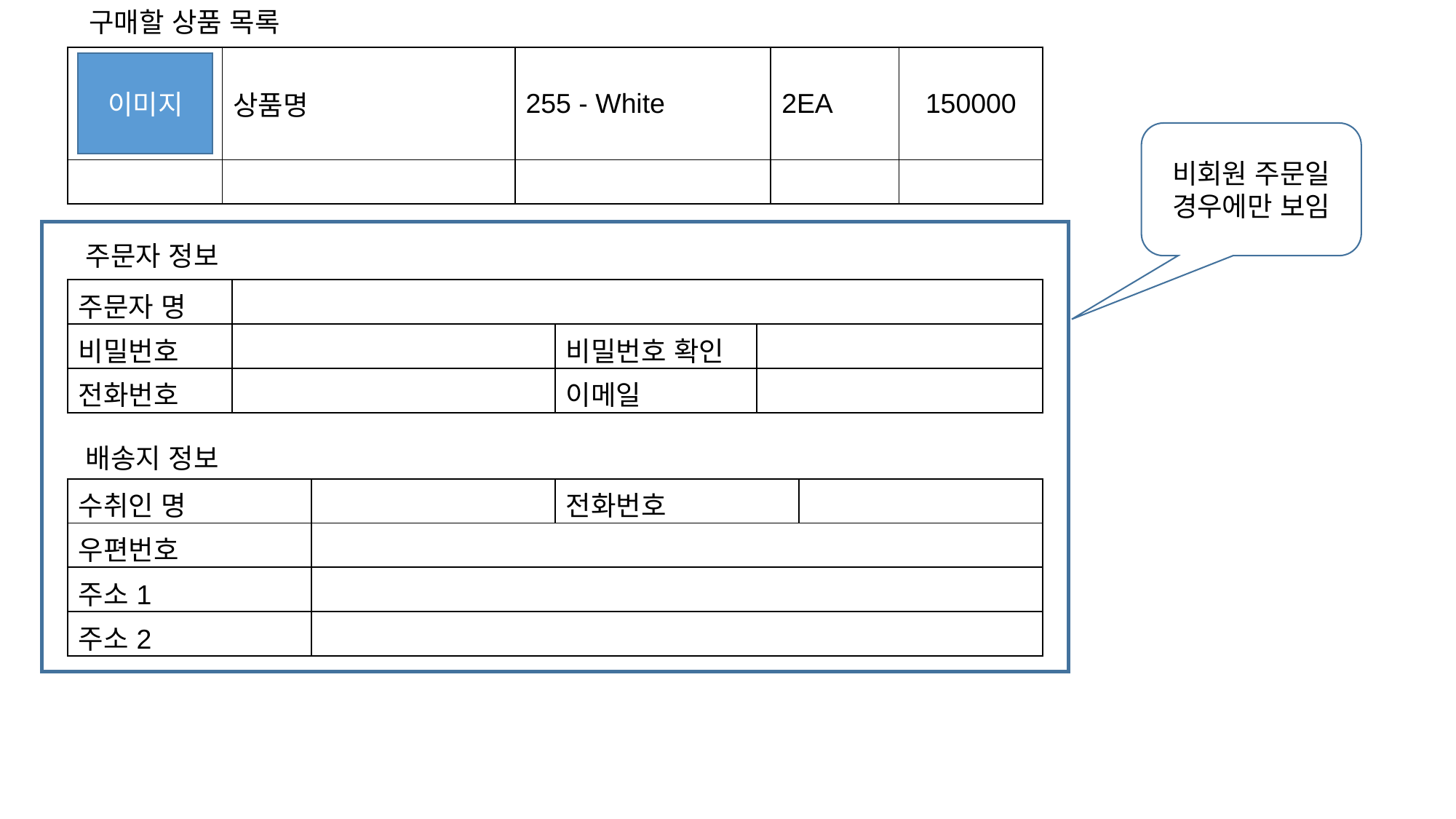

구매할 상품 목록
|  | 상품명 | 255 - White | 2EA | 150000 |
| --- | --- | --- | --- | --- |
|  |  |  |  |  |
이미지
비회원 주문일 경우에만 보임

주문자 정보
| 주문자 명 |  |  |  |
| --- | --- | --- | --- |
| 비밀번호 |  | 비밀번호 확인 |  |
| 전화번호 |  | 이메일 |  |
배송지 정보
| 수취인 명 |  | 전화번호 |  |
| --- | --- | --- | --- |
| 우편번호 |  |  |  |
| 주소1 |  |  |  |
| 주소2 |  |  |  |